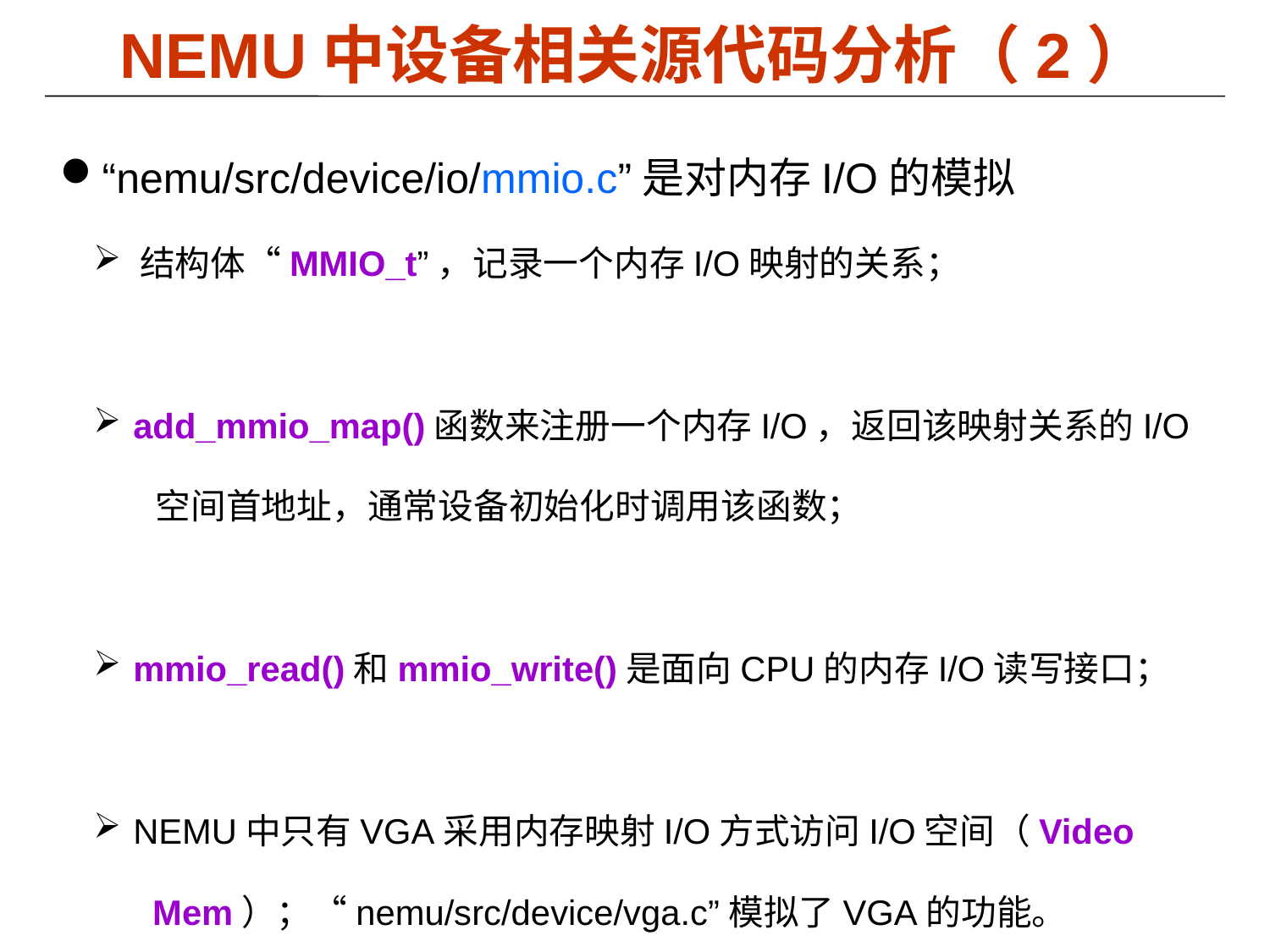

# NEMU中设备相关源代码分析（2）
“nemu/src/device/io/mmio.c”是对内存I/O的模拟
 结构体“MMIO_t”，记录一个内存I/O映射的关系；

 add_mmio_map()函数来注册一个内存I/O，返回该映射关系的I/O
   空间首地址，通常设备初始化时调用该函数；

 mmio_read()和mmio_write()是面向CPU的内存I/O读写接口；

 NEMU中只有VGA采用内存映射I/O方式访问I/O空间（Video
   Mem）；“nemu/src/device/vga.c”模拟了VGA的功能。